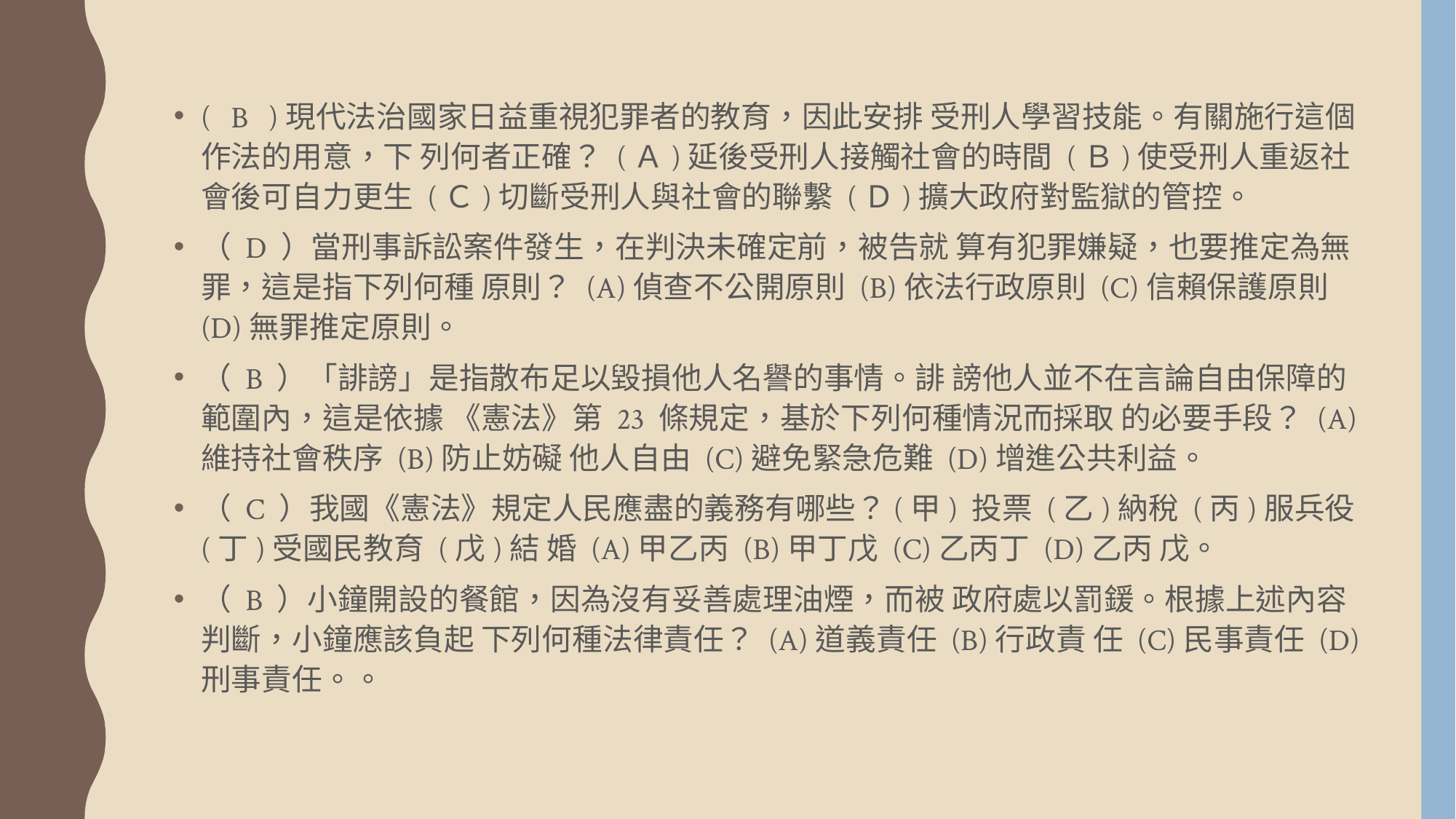

(   B   )現代法治國家日益重視犯罪者的教育，因此安排 受刑人學習技能。有關施行這個作法的用意，下 列何者正確？ (Ａ)延後受刑人接觸社會的時間 (Ｂ)使受刑人重返社會後可自力更生 (Ｃ)切斷受刑人與社會的聯繫 (Ｄ)擴大政府對監獄的管控。
（ D ）當刑事訴訟案件發生，在判決未確定前，被告就 算有犯罪嫌疑，也要推定為無罪，這是指下列何種 原則？ (A)偵查不公開原則 (B)依法行政原則 (C)信賴保護原則 (D)無罪推定原則。
（ B ）「誹謗」是指散布足以毀損他人名譽的事情。誹 謗他人並不在言論自由保障的範圍內，這是依據 《憲法》第 23 條規定，基於下列何種情況而採取 的必要手段？ (A)維持社會秩序 (B)防止妨礙 他人自由 (C)避免緊急危難 (D)增進公共利益。
（ C ）我國《憲法》規定人民應盡的義務有哪些？(甲) 投票 (乙)納稅 (丙)服兵役 (丁)受國民教育 (戊)結 婚 (A)甲乙丙 (B)甲丁戊 (C)乙丙丁 (D)乙丙 戊。
（ B ）小鐘開設的餐館，因為沒有妥善處理油煙，而被 政府處以罰鍰。根據上述內容判斷，小鐘應該負起 下列何種法律責任？ (A)道義責任 (B)行政責 任 (C)民事責任 (D)刑事責任。。